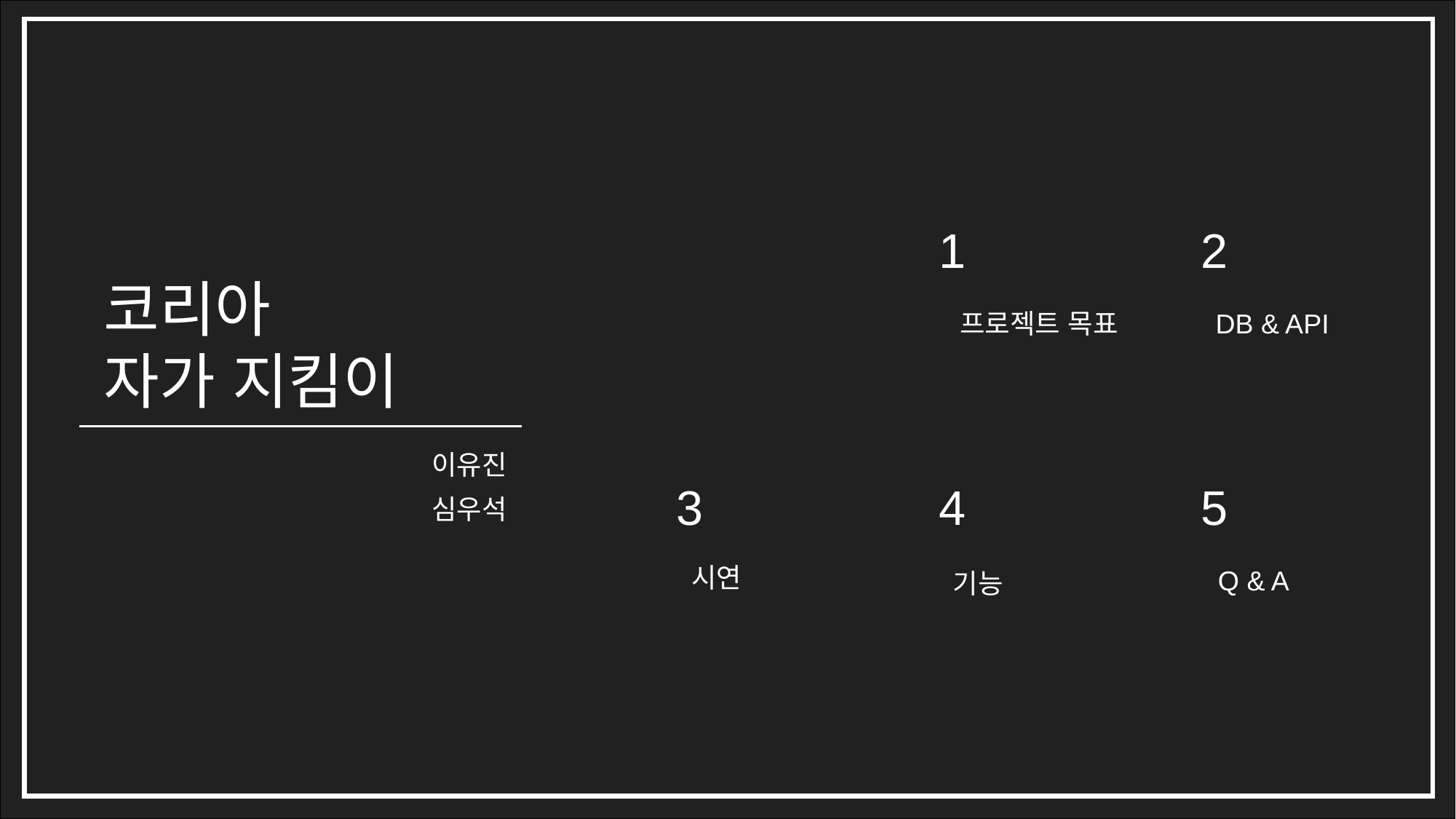

2
1
코리아
자가 지킴이
DB & API
프로젝트 목표
이유진
3
4
5
심우석
시연
Q & A
기능